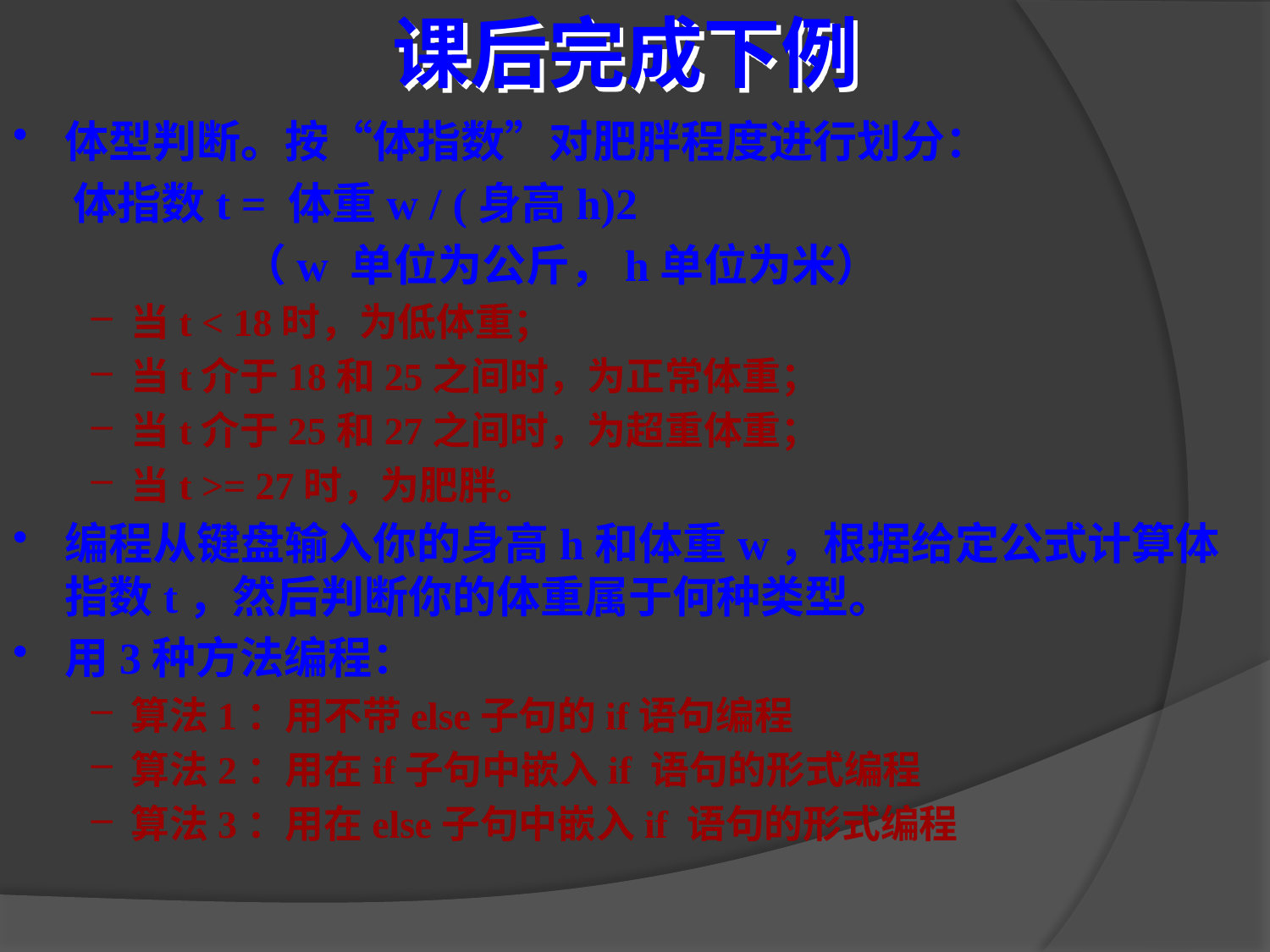

课后完成下例
体型判断。按“体指数”对肥胖程度进行划分：
     体指数t = 体重w / (身高h)2
                      （w 单位为公斤，h单位为米）
当t < 18时，为低体重；
当t介于18和25之间时，为正常体重；
当t介于25和27之间时，为超重体重；
当t >= 27时，为肥胖。
编程从键盘输入你的身高h和体重w，根据给定公式计算体指数t，然后判断你的体重属于何种类型。
用3种方法编程：
算法1：用不带else子句的if语句编程
算法2：用在if子句中嵌入if 语句的形式编程
算法3：用在else子句中嵌入if 语句的形式编程